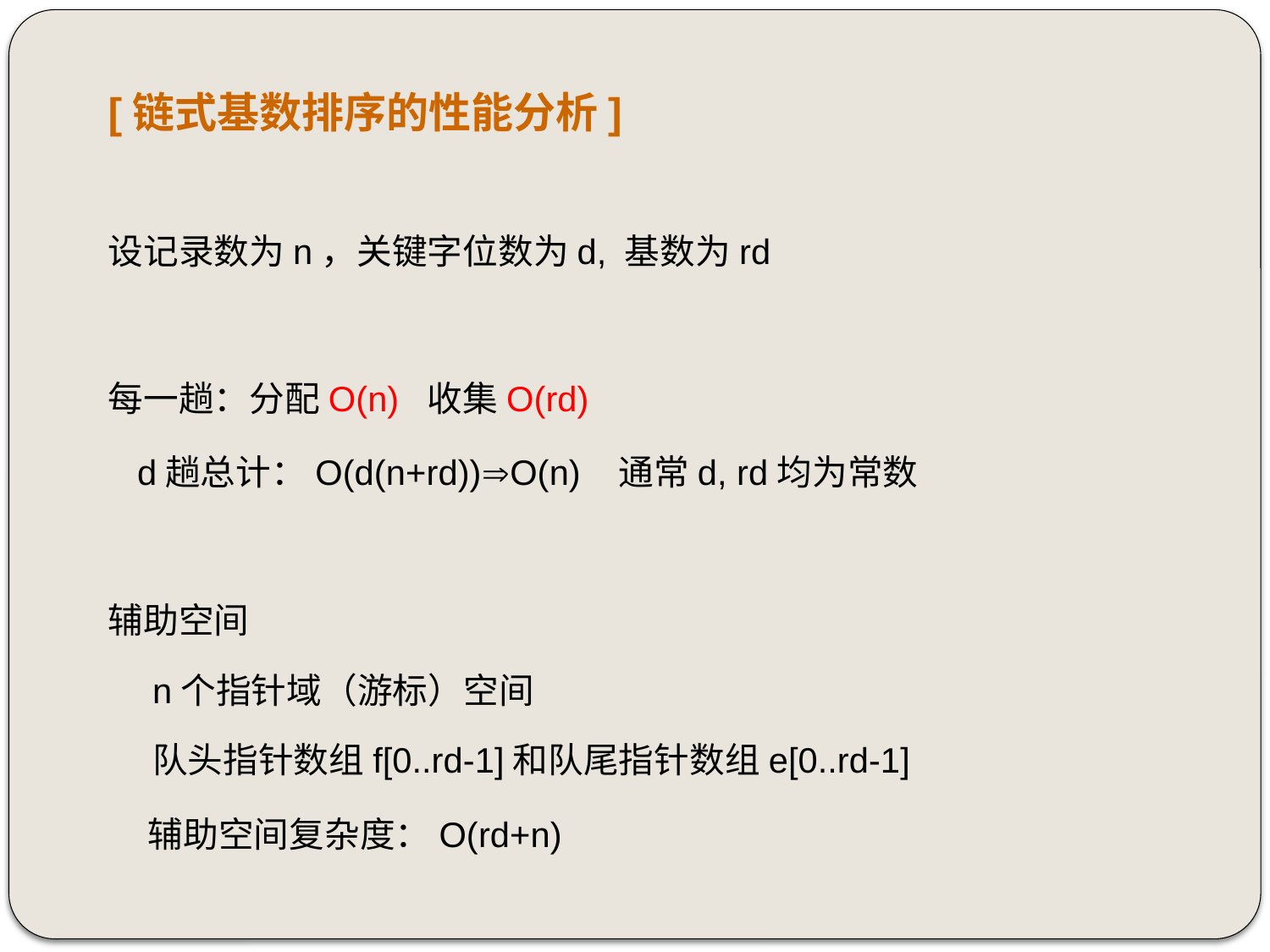

[链式基数排序的性能分析]

设记录数为n，关键字位数为d, 基数为rd

每一趟：分配O(n)  收集O(rd)
   d趟总计：O(d(n+rd))⇒O(n)   通常d, rd均为常数

辅助空间
n个指针域（游标）空间
队头指针数组f[0..rd-1]和队尾指针数组e[0..rd-1]
    辅助空间复杂度：O(rd+n)